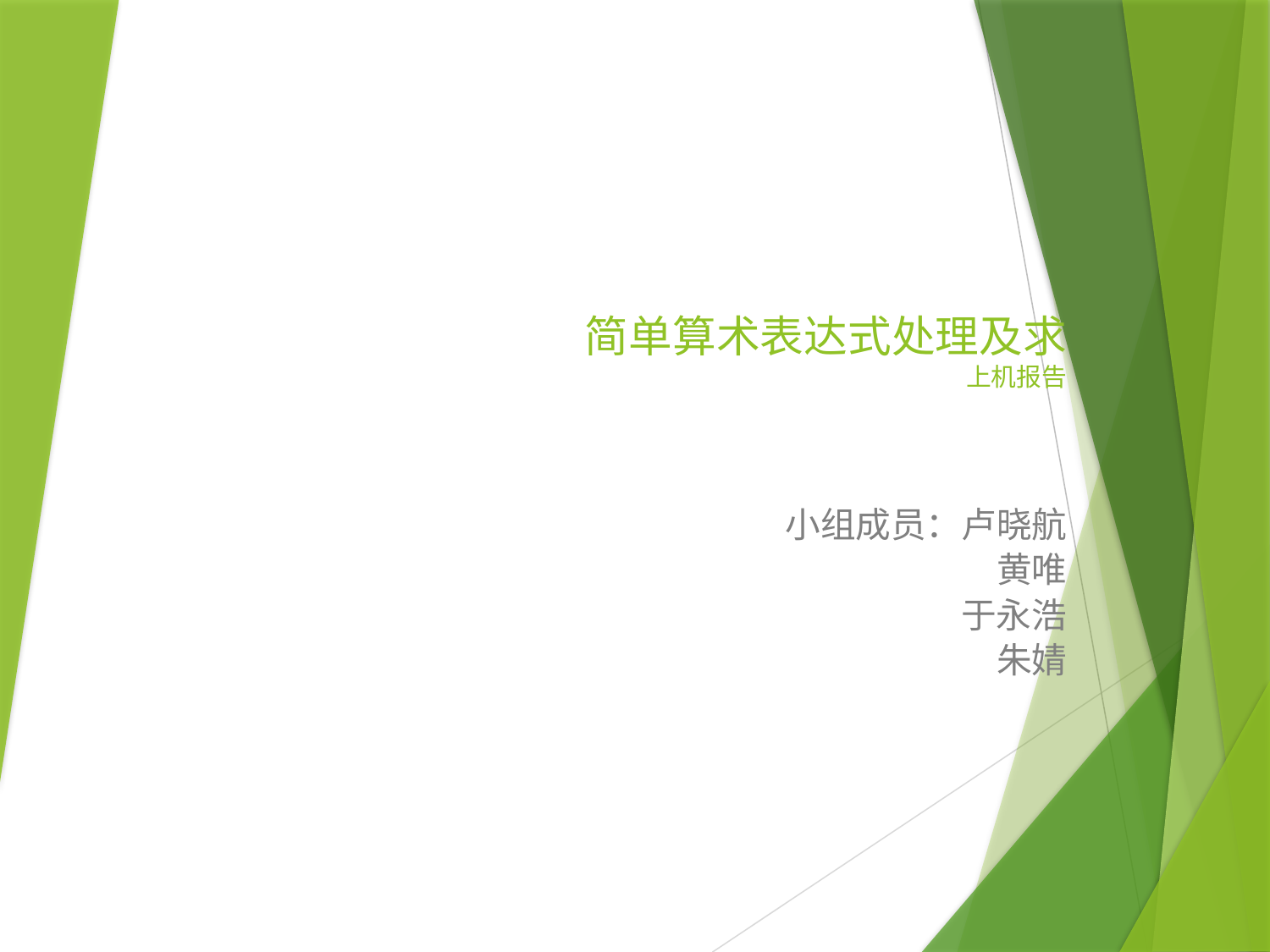

# 简单算术表达式处理及求 上机报告
小组成员：卢晓航
        黄唯
          于永浩
        朱婧